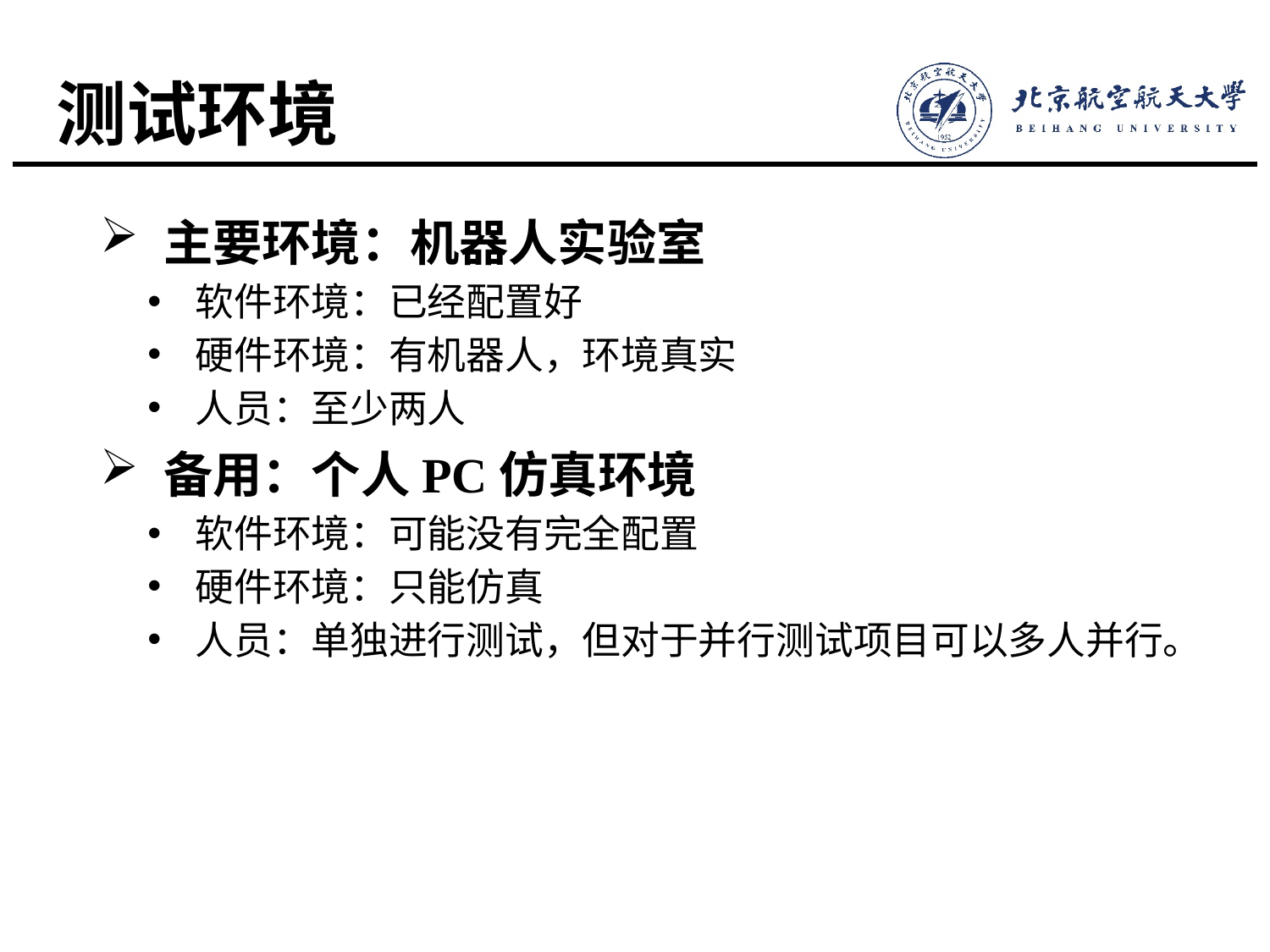

# 测试环境
主要环境：机器人实验室
软件环境：已经配置好
硬件环境：有机器人，环境真实
人员：至少两人
备用：个人PC仿真环境
软件环境：可能没有完全配置
硬件环境：只能仿真
人员：单独进行测试，但对于并行测试项目可以多人并行。

12